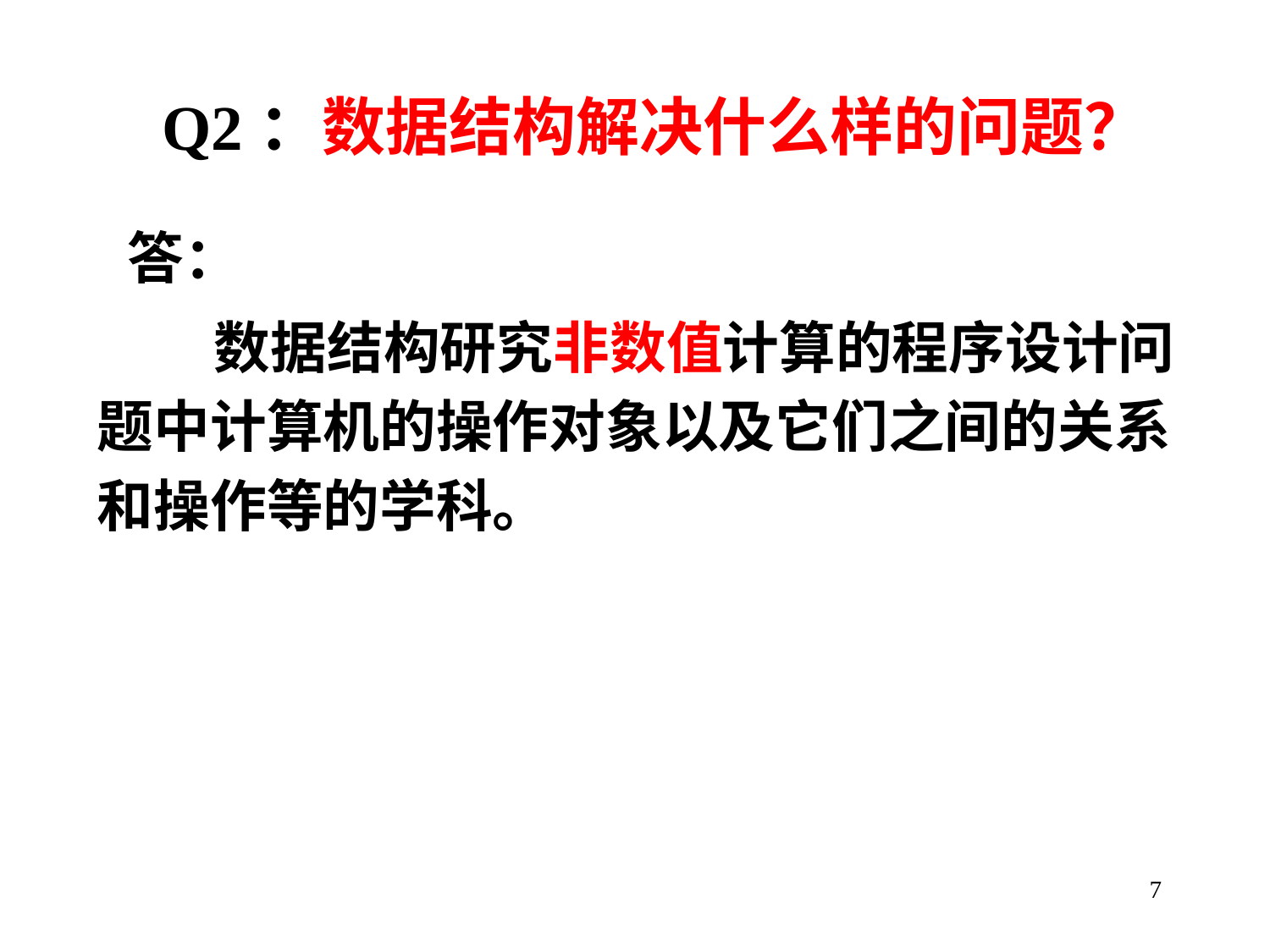

# Q2：数据结构解决什么样的问题？
答：
        数据结构研究非数值计算的程序设计问
题中计算机的操作对象以及它们之间的关系
和操作等的学科。
7